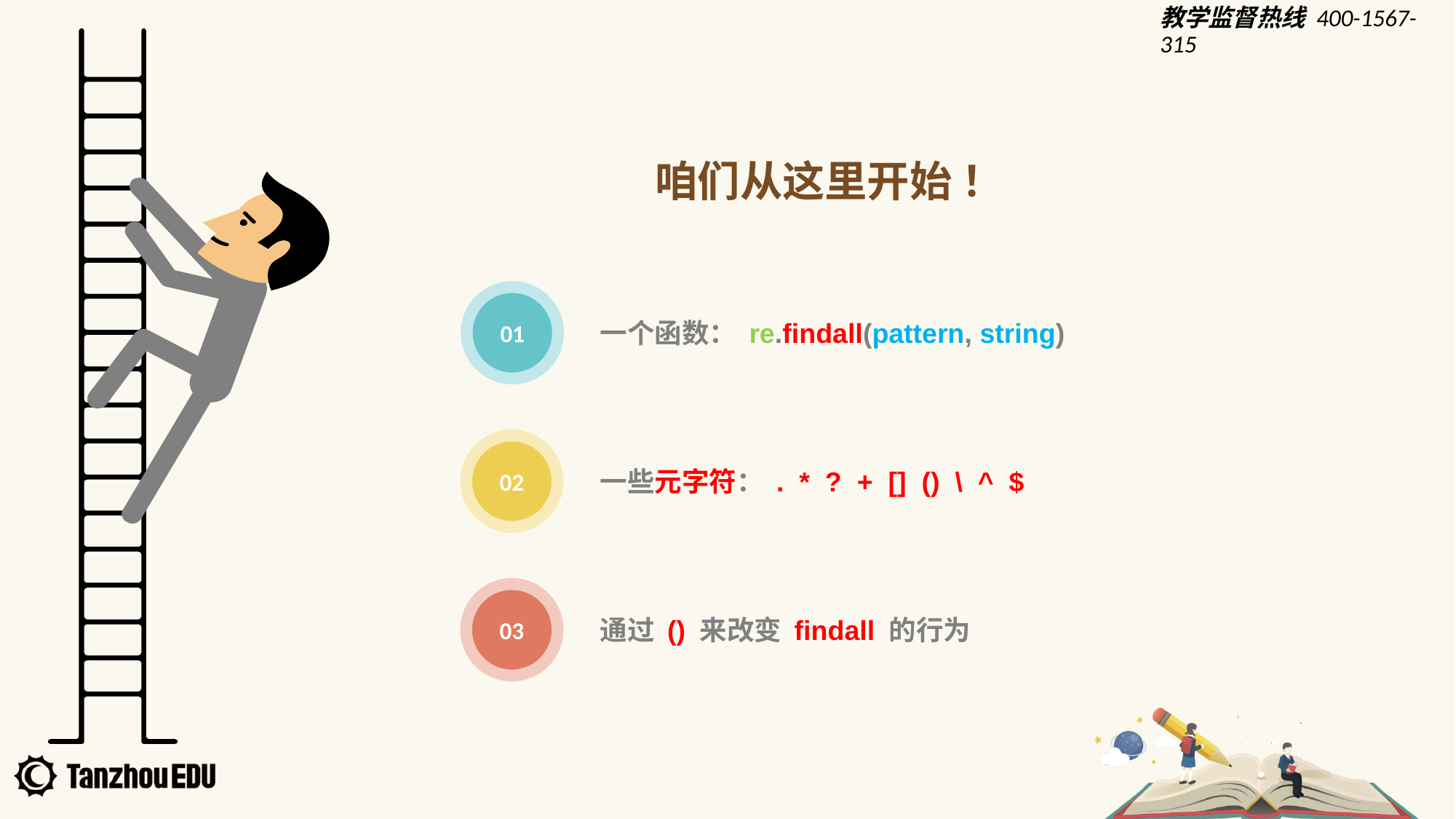

咱们从这里开始 ！

01
一个函数： re.findall(pattern, string)

02
一些元字符： .  *  ?  +  []  ()  \  ^  $

03
通过 () 来改变 findall 的行为